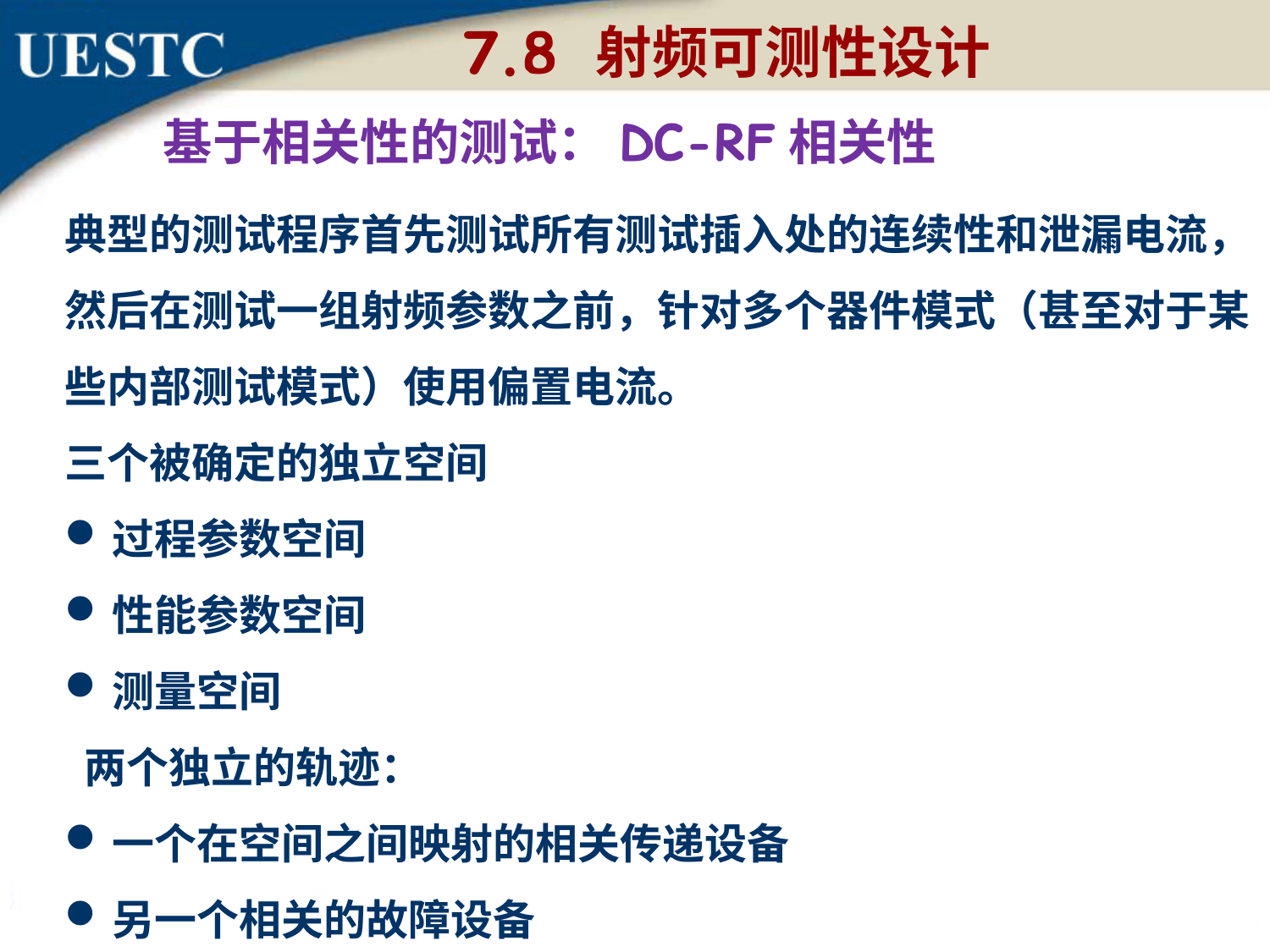

7.8 射频可测性设计
基于相关性的测试：DC-RF相关性
典型的测试程序首先测试所有测试插入处的连续性和泄漏电流，然后在测试一组射频参数之前，针对多个器件模式（甚至对于某些内部测试模式）使用偏置电流。
三个被确定的独立空间
过程参数空间
性能参数空间
测量空间
 两个独立的轨迹：
一个在空间之间映射的相关传递设备
另一个相关的故障设备